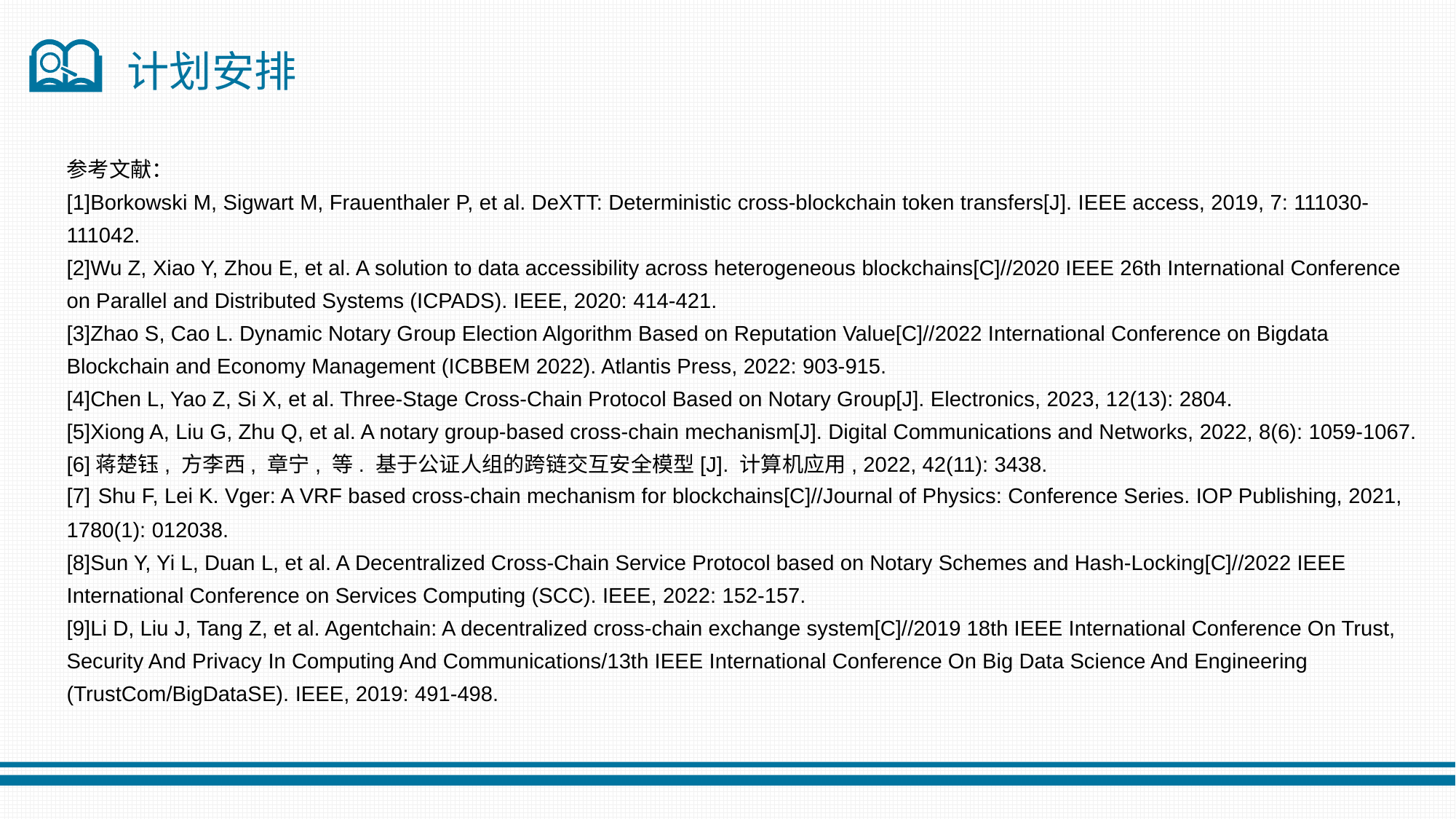

计划安排
参考文献：
[1]Borkowski M, Sigwart M, Frauenthaler P, et al. DeXTT: Deterministic cross-blockchain token transfers[J]. IEEE access, 2019, 7: 111030-111042.
[2]Wu Z, Xiao Y, Zhou E, et al. A solution to data accessibility across heterogeneous blockchains[C]//2020 IEEE 26th International Conference on Parallel and Distributed Systems (ICPADS). IEEE, 2020: 414-421.
[3]Zhao S, Cao L. Dynamic Notary Group Election Algorithm Based on Reputation Value[C]//2022 International Conference on Bigdata Blockchain and Economy Management (ICBBEM 2022). Atlantis Press, 2022: 903-915.
[4]Chen L, Yao Z, Si X, et al. Three-Stage Cross-Chain Protocol Based on Notary Group[J]. Electronics, 2023, 12(13): 2804.
[5]Xiong A, Liu G, Zhu Q, et al. A notary group-based cross-chain mechanism[J]. Digital Communications and Networks, 2022, 8(6): 1059-1067.
[6]蒋楚钰, 方李西, 章宁, 等. 基于公证人组的跨链交互安全模型[J]. 计算机应用, 2022, 42(11): 3438.
[7] Shu F, Lei K. Vger: A VRF based cross-chain mechanism for blockchains[C]//Journal of Physics: Conference Series. IOP Publishing, 2021, 1780(1): 012038.
[8]Sun Y, Yi L, Duan L, et al. A Decentralized Cross-Chain Service Protocol based on Notary Schemes and Hash-Locking[C]//2022 IEEE International Conference on Services Computing (SCC). IEEE, 2022: 152-157.
[9]Li D, Liu J, Tang Z, et al. Agentchain: A decentralized cross-chain exchange system[C]//2019 18th IEEE International Conference On Trust, Security And Privacy In Computing And Communications/13th IEEE International Conference On Big Data Science And Engineering (TrustCom/BigDataSE). IEEE, 2019: 491-498.